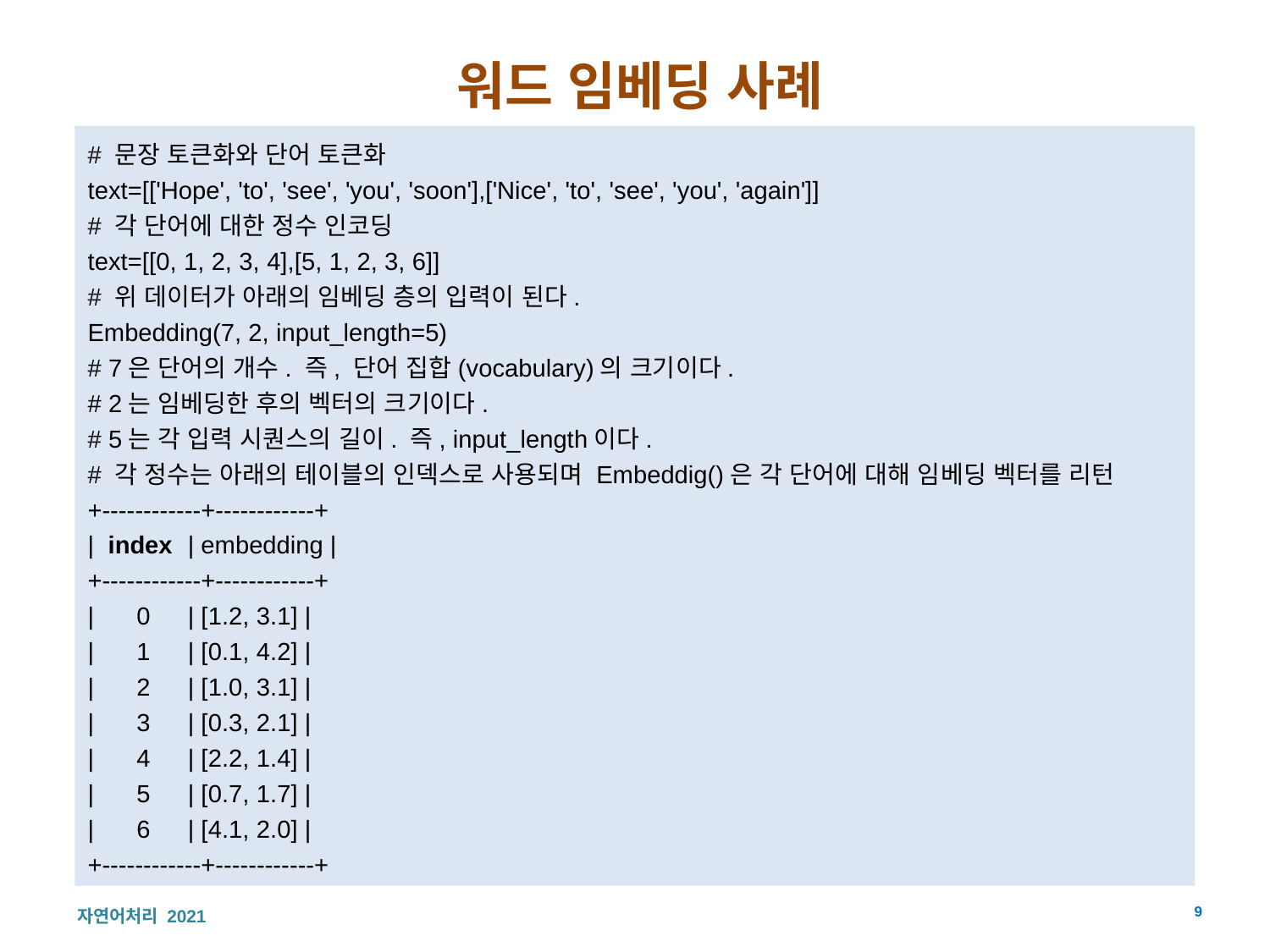

# 워드 임베딩 사례
# 문장 토큰화와 단어 토큰화
text=[['Hope', 'to', 'see', 'you', 'soon'],['Nice', 'to', 'see', 'you', 'again']]
# 각 단어에 대한 정수 인코딩
text=[[0, 1, 2, 3, 4],[5, 1, 2, 3, 6]]
# 위 데이터가 아래의 임베딩 층의 입력이 된다.
Embedding(7, 2, input_length=5)
# 7은 단어의 개수. 즉, 단어 집합(vocabulary)의 크기이다.
# 2는 임베딩한 후의 벡터의 크기이다.
# 5는 각 입력 시퀀스의 길이. 즉, input_length이다.
# 각 정수는 아래의 테이블의 인덱스로 사용되며 Embeddig()은 각 단어에 대해 임베딩 벡터를 리턴
+------------+------------+
|  index 	| embedding |
+------------+------------+
| 	0 	| [1.2, 3.1] |
| 	1 	| [0.1, 4.2] |
| 	2 	| [1.0, 3.1] |
| 	3 	| [0.3, 2.1] |
| 	4 	| [2.2, 1.4] |
| 	5 	| [0.7, 1.7] |
| 	6 	| [4.1, 2.0] |
+------------+------------+